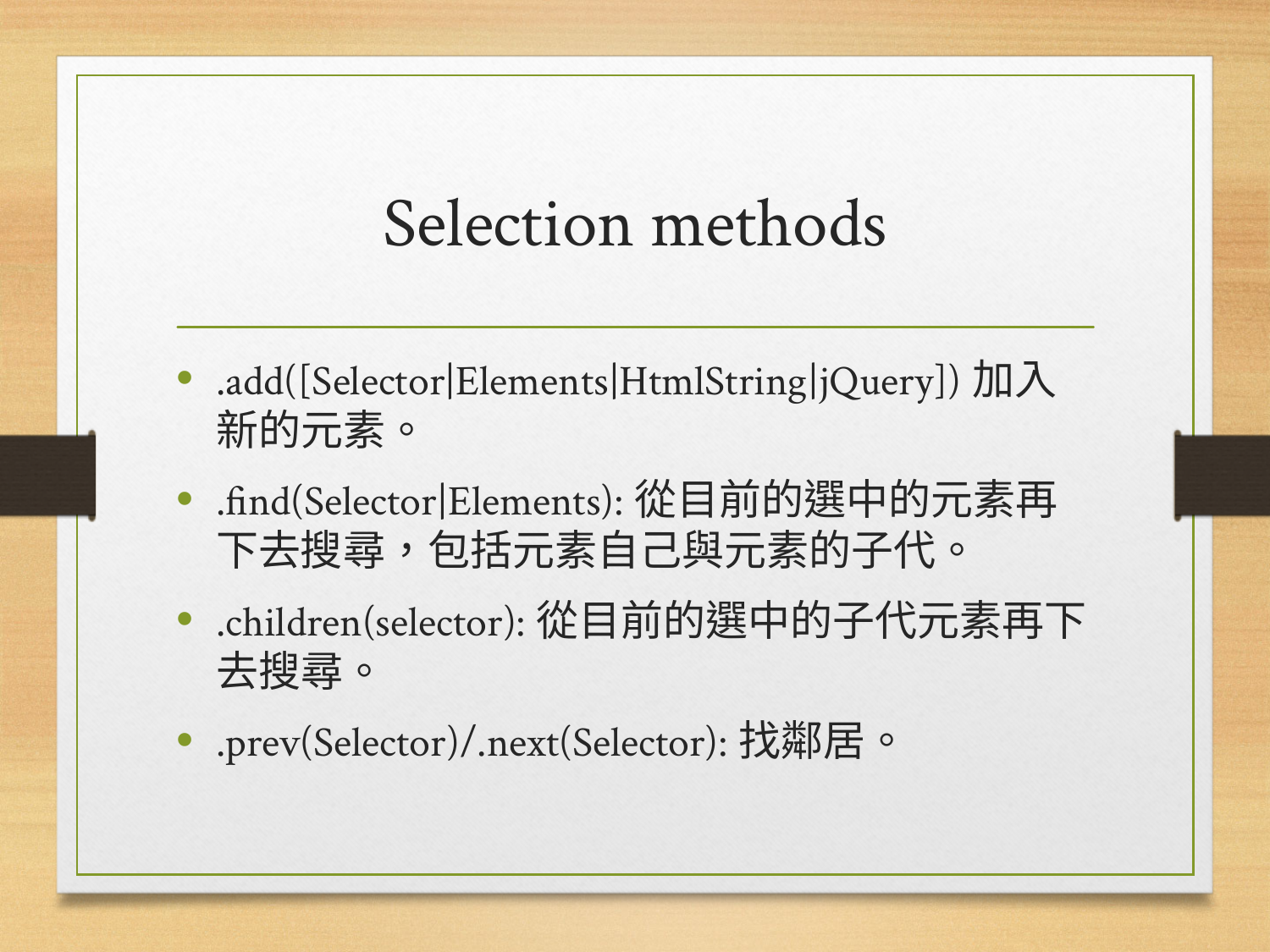

# Selection methods
.add([Selector|Elements|HtmlString|jQuery])加入新的元素。
.find(Selector|Elements):從目前的選中的元素再下去搜尋，包括元素自己與元素的子代。
.children(selector):從目前的選中的子代元素再下去搜尋。
.prev(Selector)/.next(Selector):找鄰居。